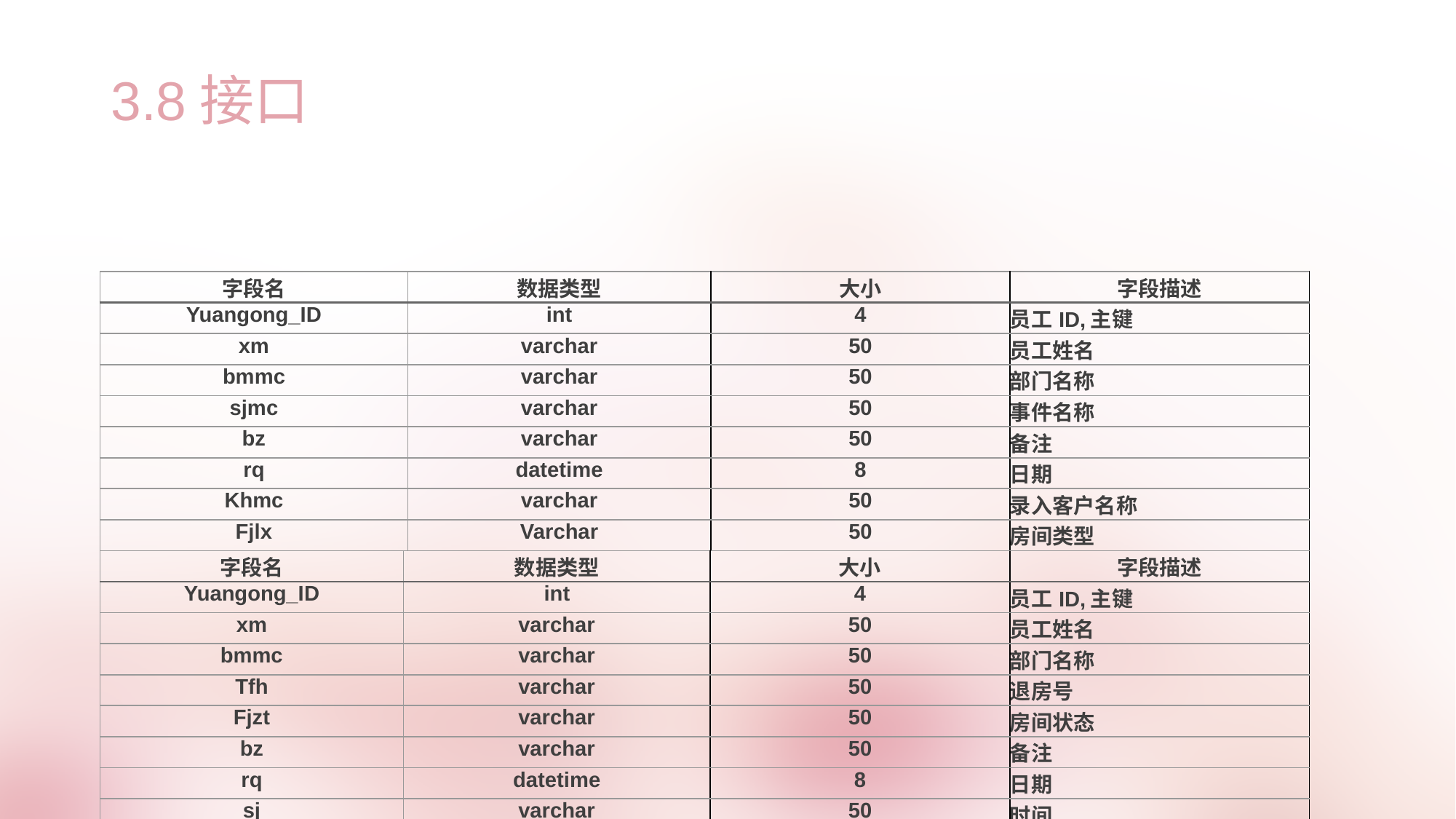

# 3.8接口

| 字段名 |  | 数据类型 |  | 大小 | 字段描述 |
| --- | --- | --- | --- | --- | --- |
| Yuangong\_ID |  | int |  | 4 | 员工ID,主键 |
| xm |  | varchar |  | 50 | 员工姓名 |
| bmmc |  | varchar |  | 50 | 部门名称 |
| sjmc |  | varchar |  | 50 | 事件名称 |
| bz |  | varchar |  | 50 | 备注 |
| rq |  | datetime |  | 8 | 日期 |
| Khmc |  | varchar |  | 50 | 录入客户名称 |
| Fjlx |  | Varchar |  | 50 | 房间类型 |
| 字段名 | 数据类型 |  | 大小 |  | 字段描述 |
| Yuangong\_ID | int |  | 4 |  | 员工ID,主键 |
| xm | varchar |  | 50 |  | 员工姓名 |
| bmmc | varchar |  | 50 |  | 部门名称 |
| Tfh | varchar |  | 50 |  | 退房号 |
| Fjzt | varchar |  | 50 |  | 房间状态 |
| bz | varchar |  | 50 |  | 备注 |
| rq | datetime |  | 8 |  | 日期 |
| sj | varchar |  | 50 |  | 时间 |
| Fy | Int |  | 10 |  | 费用 |